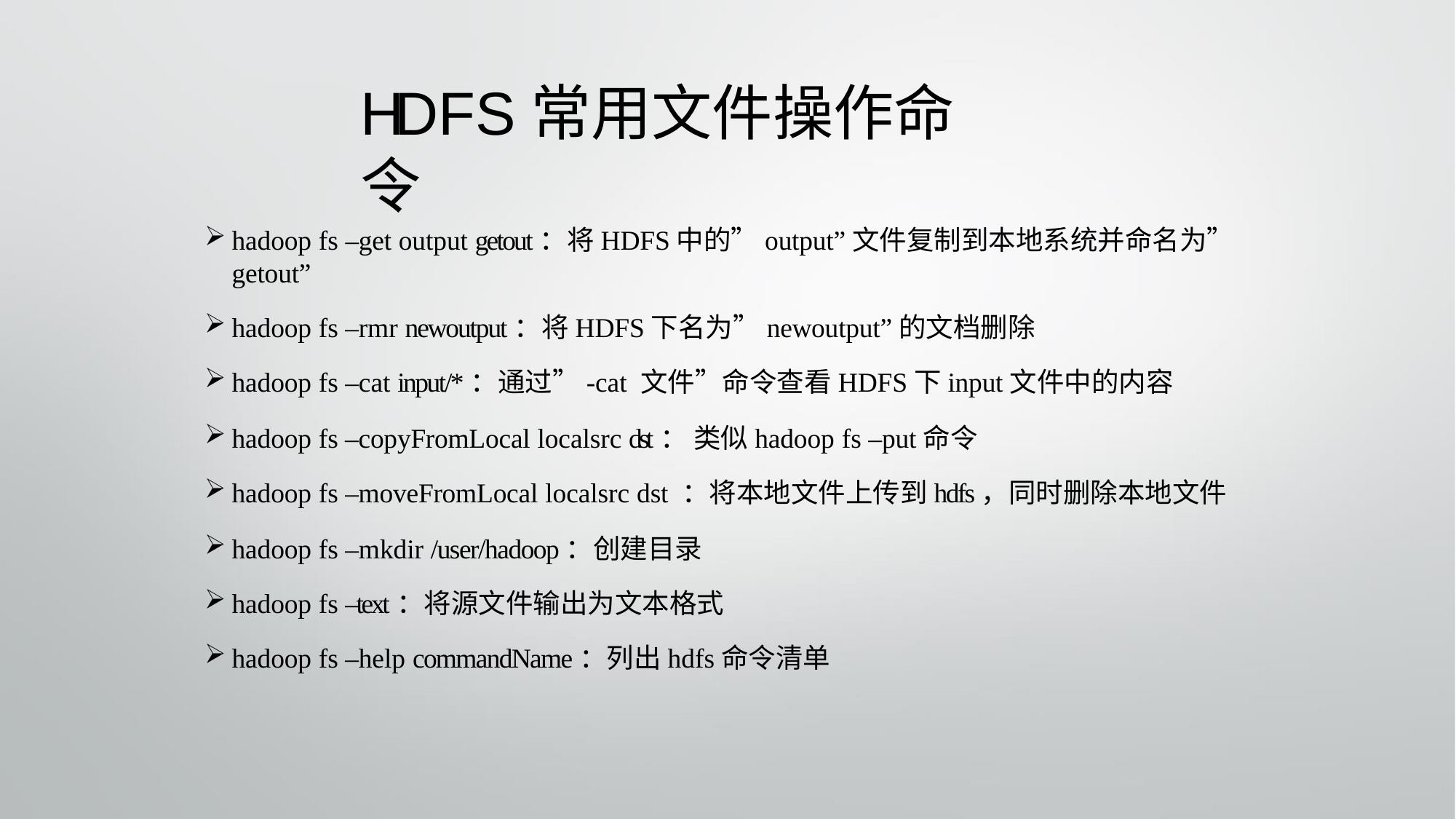

# HDFS常用文件操作命令
hadoop fs –get output getout：将HDFS中的”output”文件复制到本地系统并命名为”getout”
hadoop fs –rmr newoutput：将HDFS下名为”newoutput”的文档删除
hadoop fs –cat input/*：通过”-cat 文件”命令查看HDFS下input文件中的内容
hadoop fs –copyFromLocal localsrc dst： 类似hadoop fs –put命令
hadoop fs –moveFromLocal localsrc dst ：将本地文件上传到hdfs，同时删除本地文件
hadoop fs –mkdir /user/hadoop：创建目录
hadoop fs –text：将源文件输出为文本格式
hadoop fs –help commandName：列出hdfs命令清单